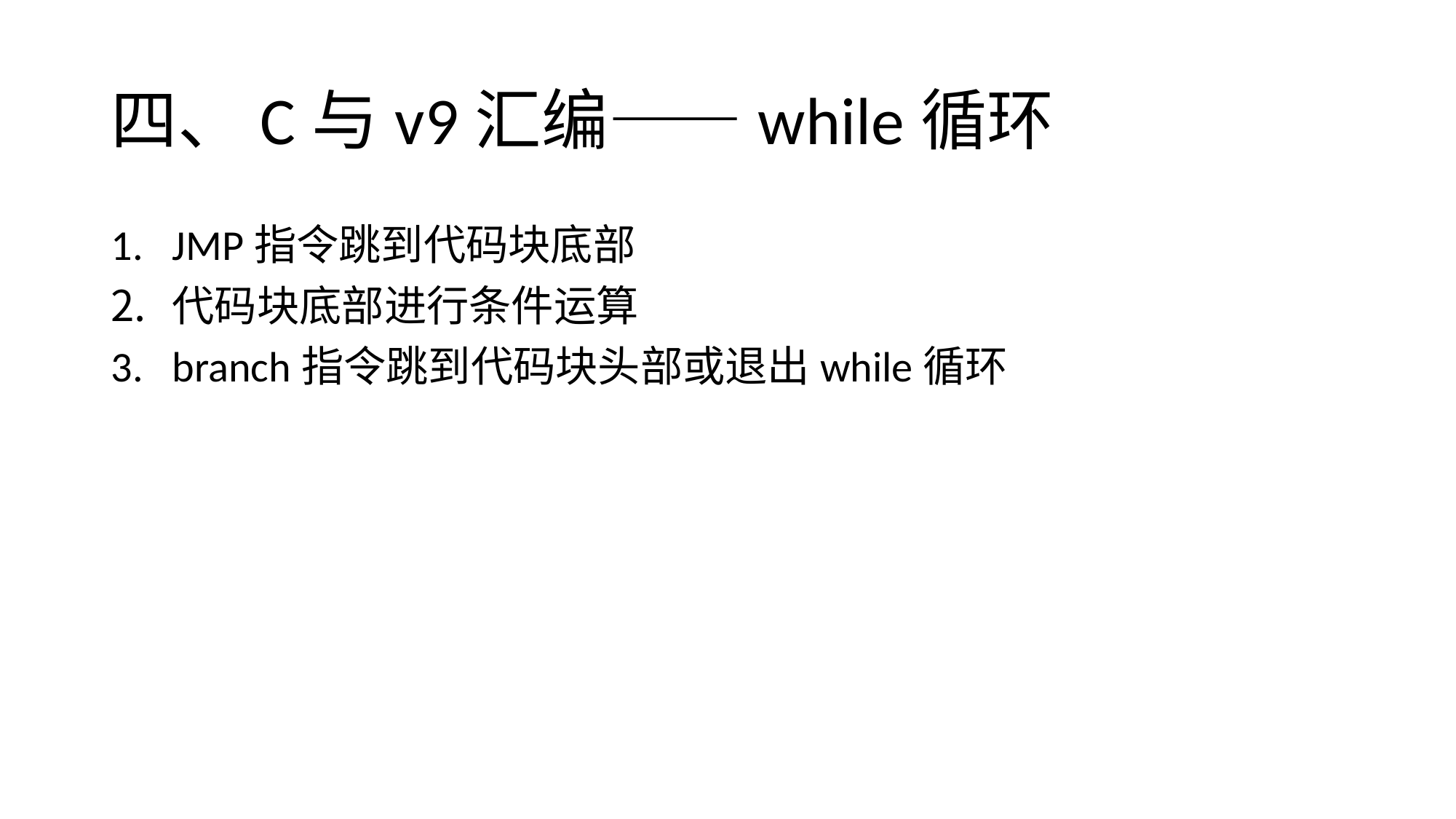

# 四、C与v9汇编——while循环
JMP指令跳到代码块底部
代码块底部进行条件运算
branch指令跳到代码块头部或退出while循环